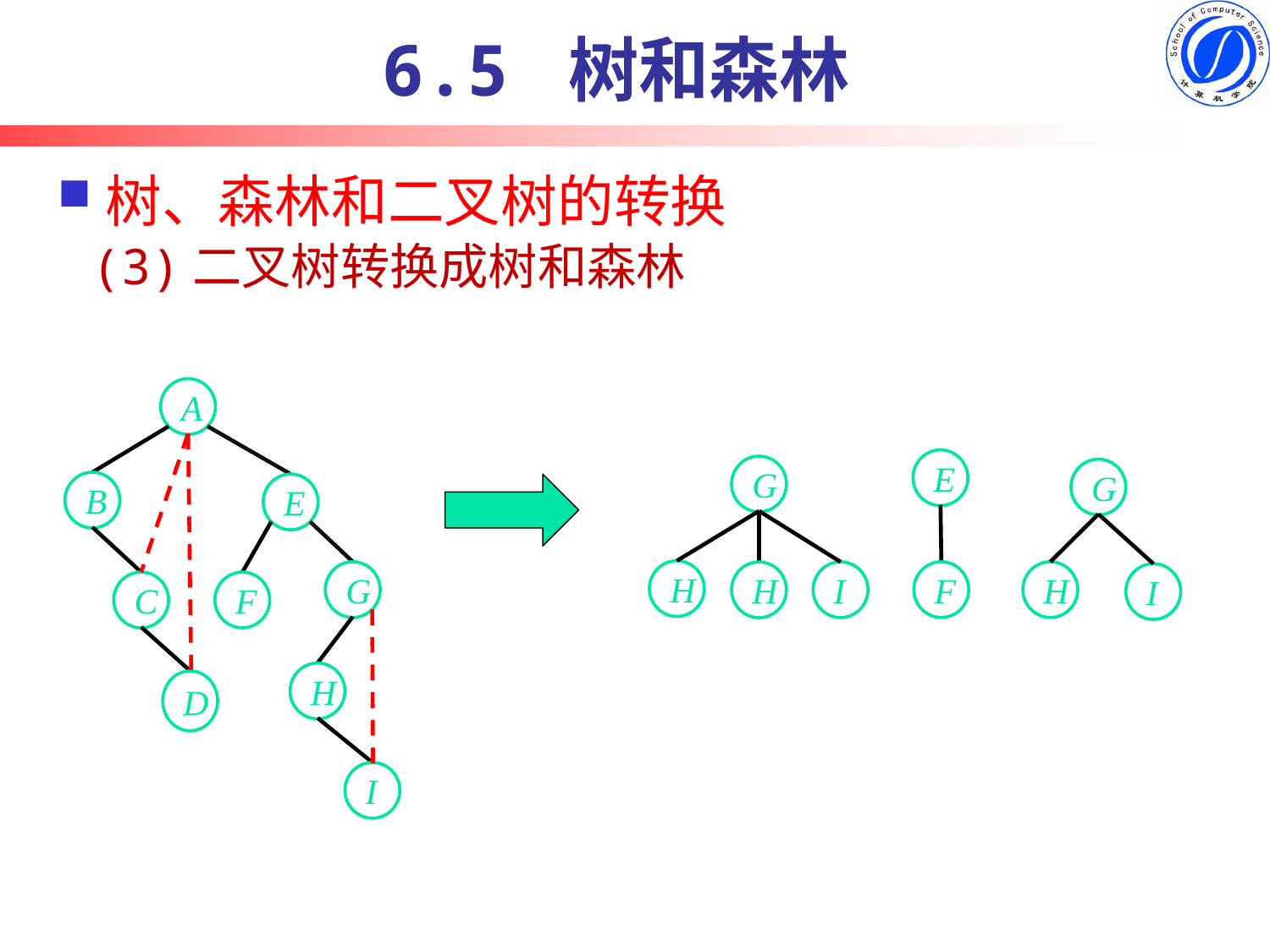

6.5 树和森林
# 树、森林和二叉树的转换
(3)二叉树转换成树和森林
A
E
G
G
H
F
H
I
H
I
B
E

G
C
F
H
D
I